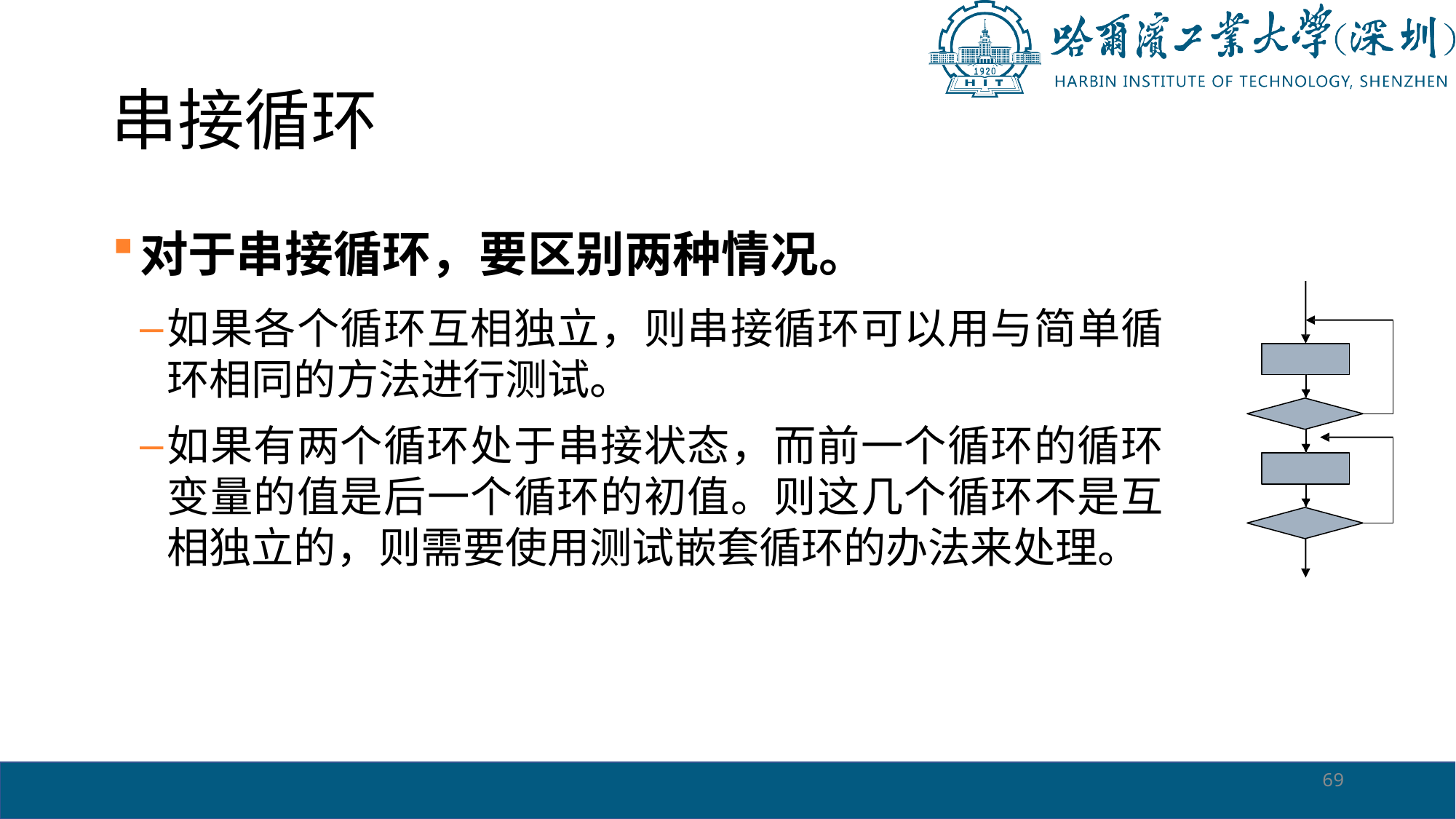

# 串接循环
对于串接循环，要区别两种情况。
如果各个循环互相独立，则串接循环可以用与简单循环相同的方法进行测试。
如果有两个循环处于串接状态，而前一个循环的循环变量的值是后一个循环的初值。则这几个循环不是互相独立的，则需要使用测试嵌套循环的办法来处理。

69